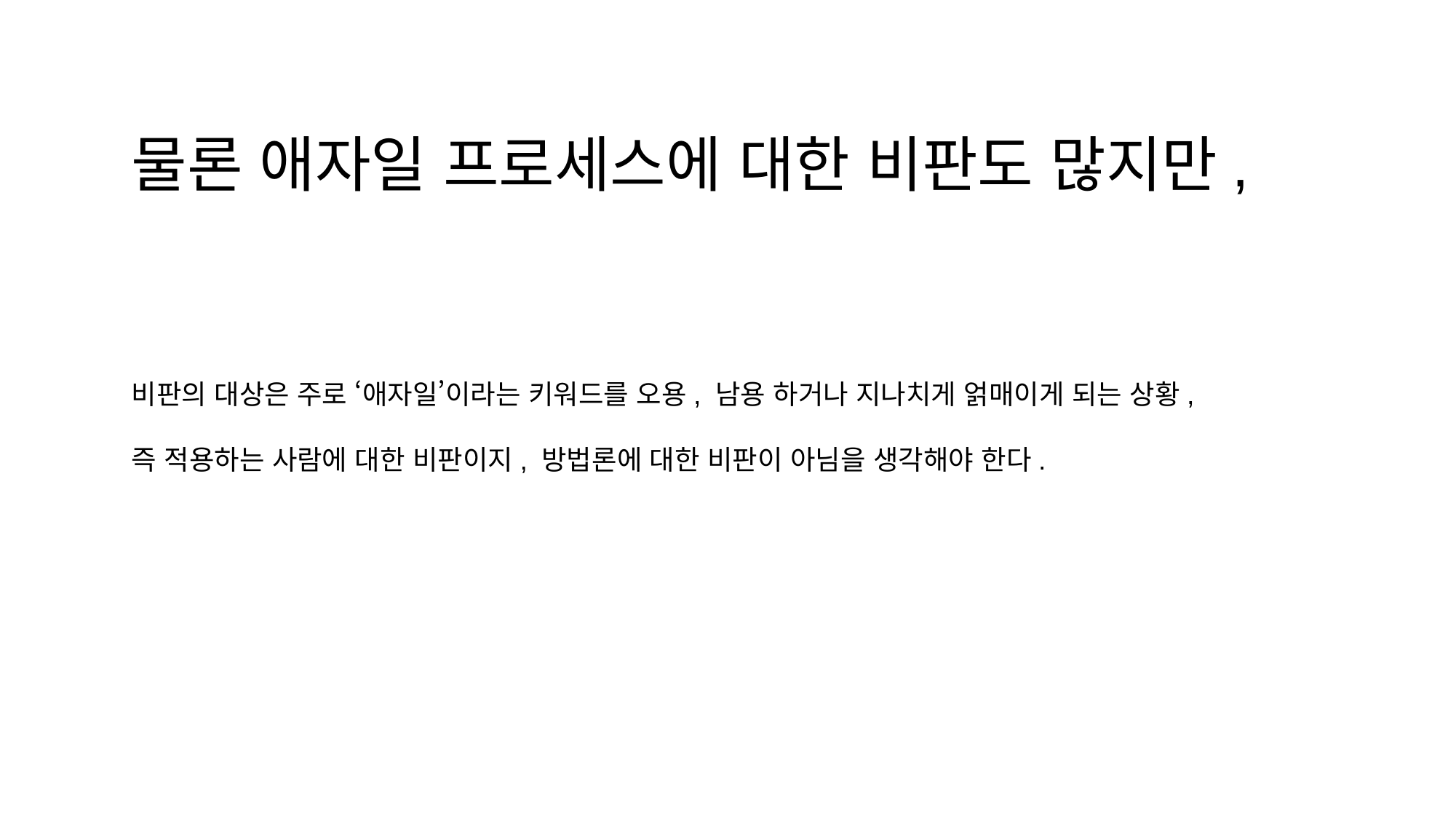

물론 애자일 프로세스에 대한 비판도 많지만,

비판의 대상은 주로 ‘애자일’이라는 키워드를 오용, 남용 하거나 지나치게 얽매이게 되는 상황,

즉 적용하는 사람에 대한 비판이지, 방법론에 대한 비판이 아님을 생각해야 한다.